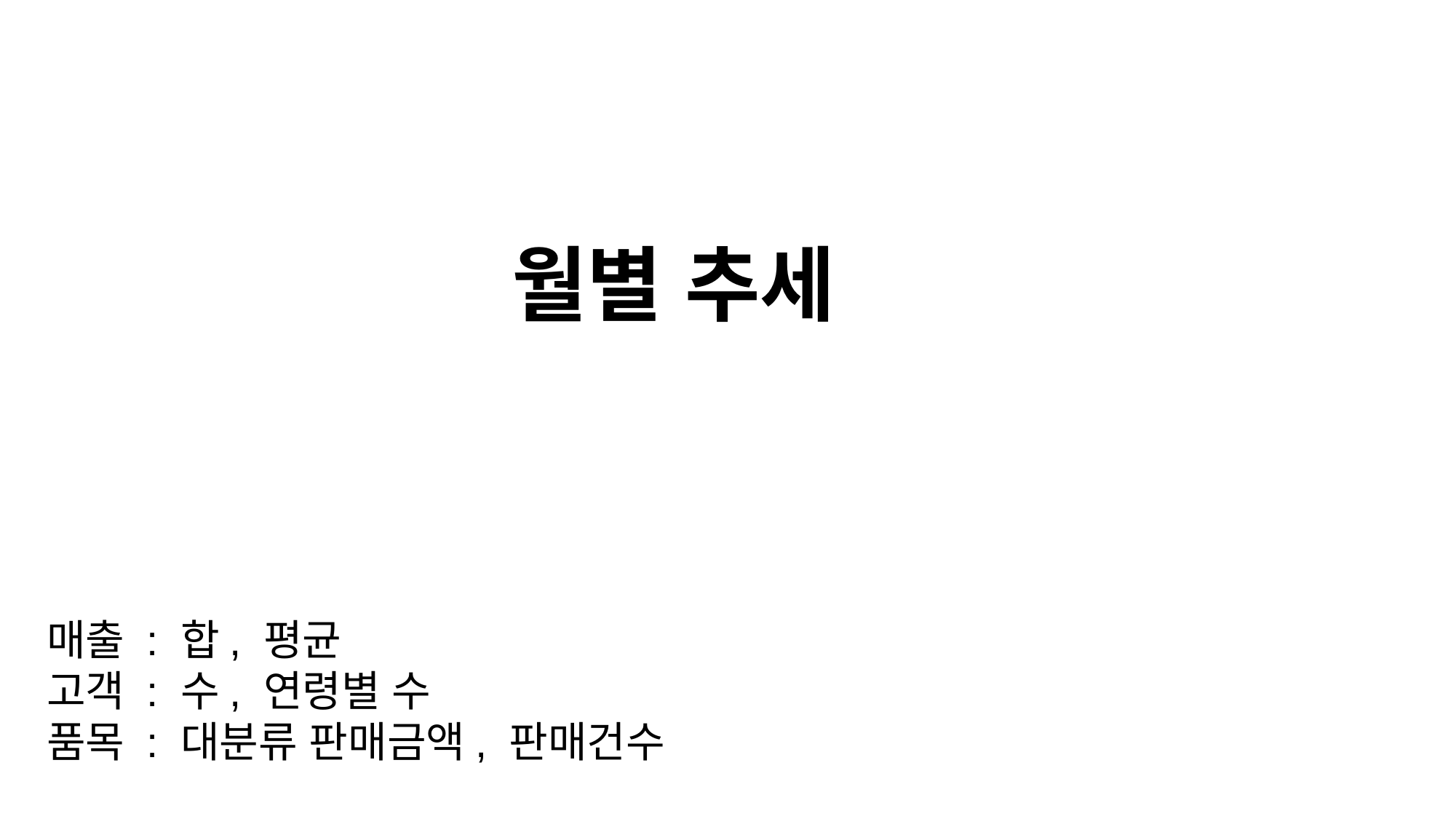

월별 추세
매출 : 합, 평균
고객 : 수, 연령별 수
품목 : 대분류 판매금액, 판매건수